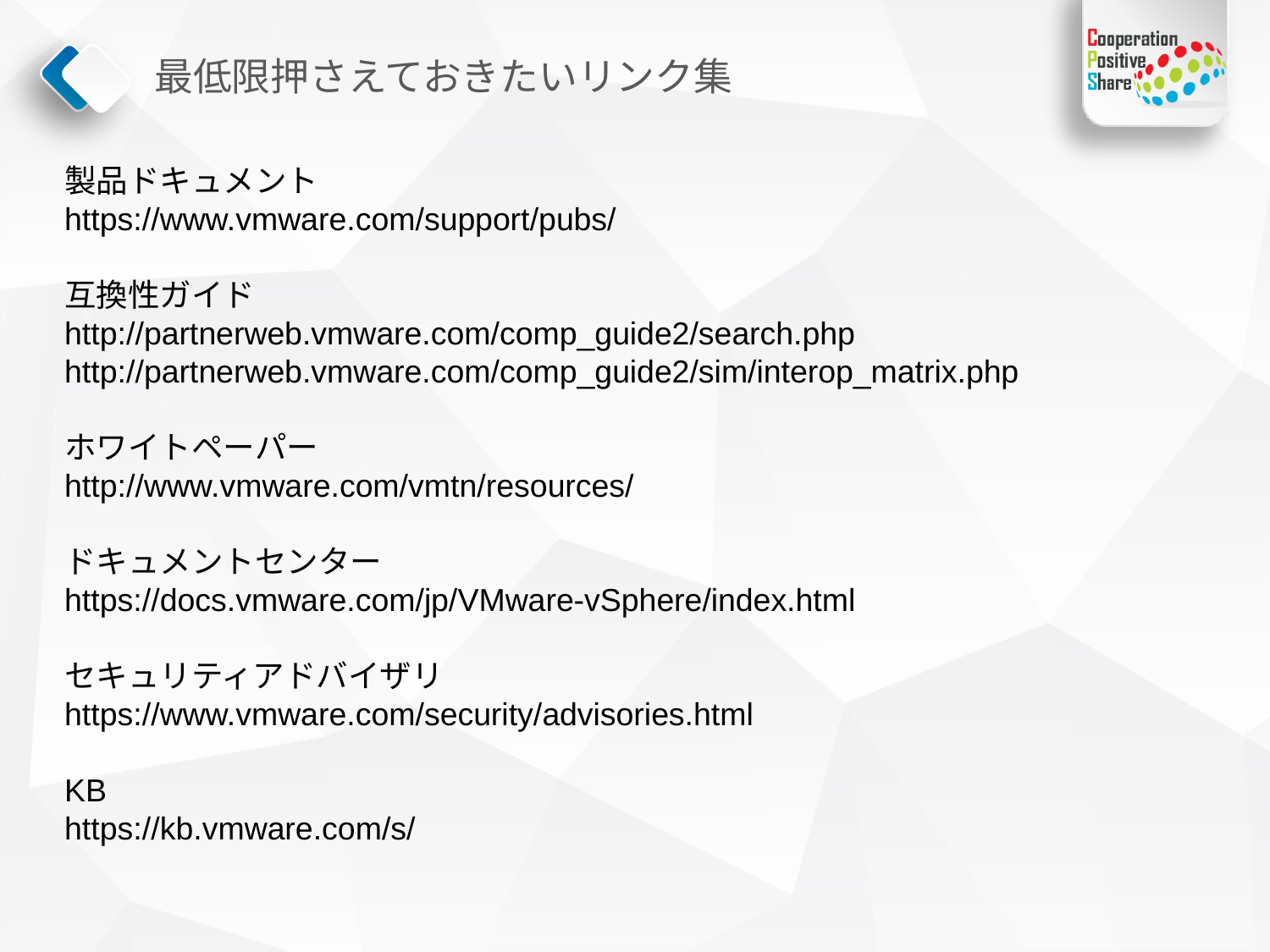

最低限押さえておきたいリンク集
# 製品ドキュメント https://www.vmware.com/support/pubs/ 互換性ガイド http://partnerweb.vmware.com/comp_guide2/search.php http://partnerweb.vmware.com/comp_guide2/sim/interop_matrix.php ホワイトペーパー http://www.vmware.com/vmtn/resources/ ドキュメントセンター https://docs.vmware.com/jp/VMware-vSphere/index.html セキュリティアドバイザリ https://www.vmware.com/security/advisories.html KB https://kb.vmware.com/s/